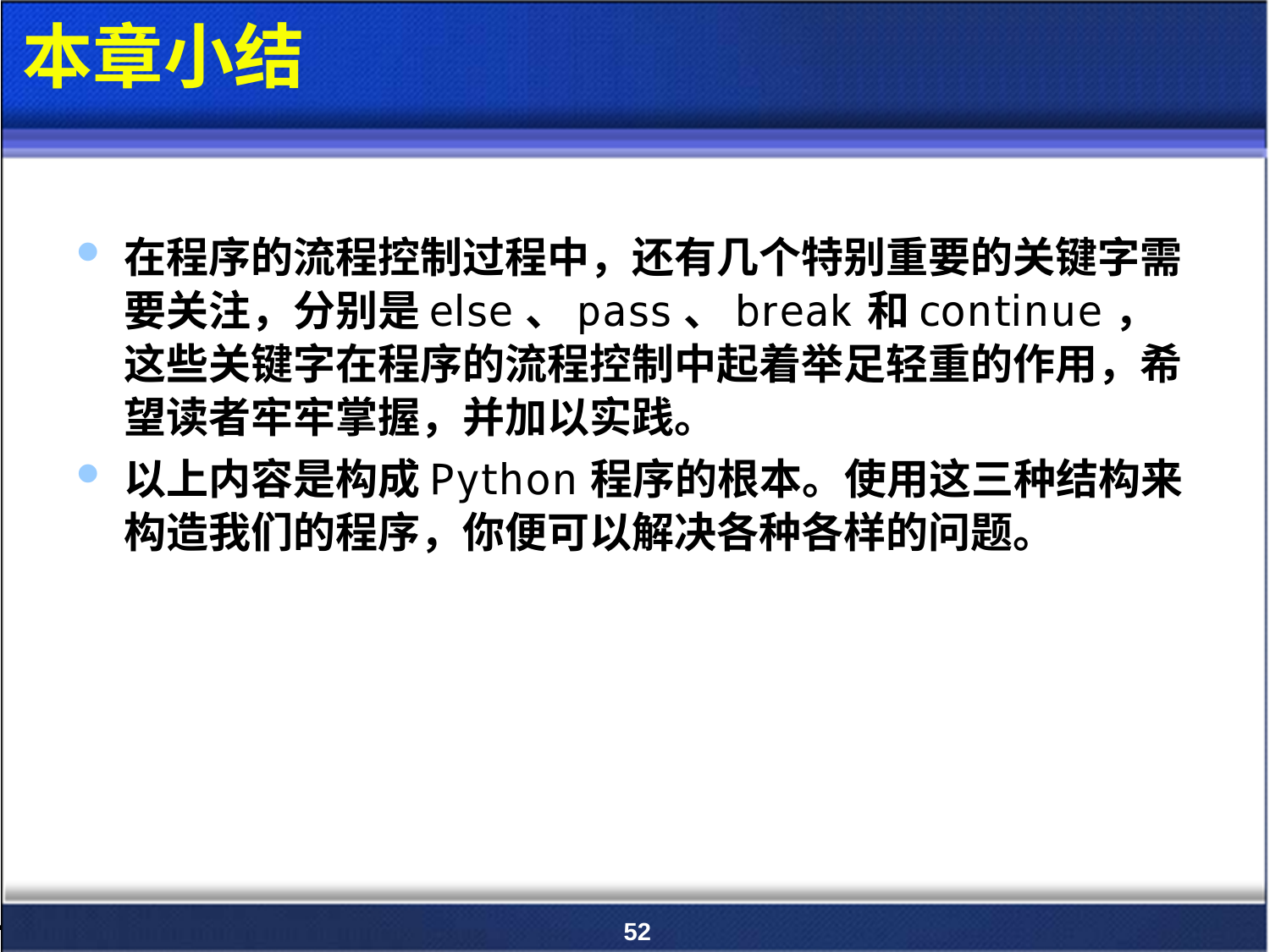

# 本章小结
在程序的流程控制过程中，还有几个特别重要的关键字需要关注，分别是else、pass、break和continue，这些关键字在程序的流程控制中起着举足轻重的作用，希望读者牢牢掌握，并加以实践。
以上内容是构成Python程序的根本。使用这三种结构来构造我们的程序，你便可以解决各种各样的问题。

52